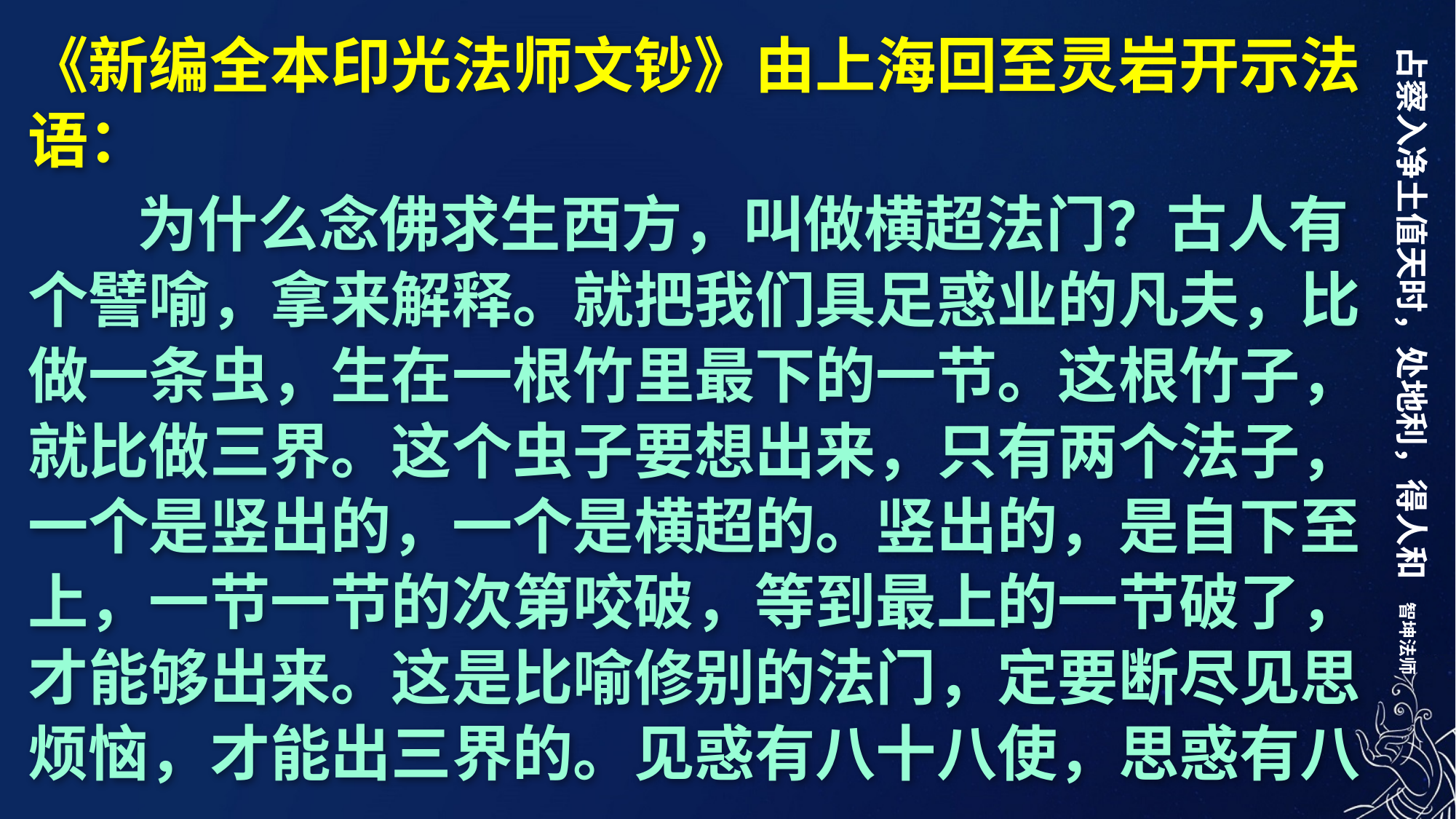

《新编全本印光法师文钞》由上海回至灵岩开示法语：
	为什么念佛求生西方，叫做横超法门？古人有个譬喻，拿来解释。就把我们具足惑业的凡夫，比做一条虫，生在一根竹里最下的一节。这根竹子，就比做三界。这个虫子要想出来，只有两个法子，一个是竖出的，一个是横超的。竖出的，是自下至上，一节一节的次第咬破，等到最上的一节破了，才能够出来。这是比喻修别的法门，定要断尽见思烦恼，才能出三界的。见惑有八十八使，思惑有八